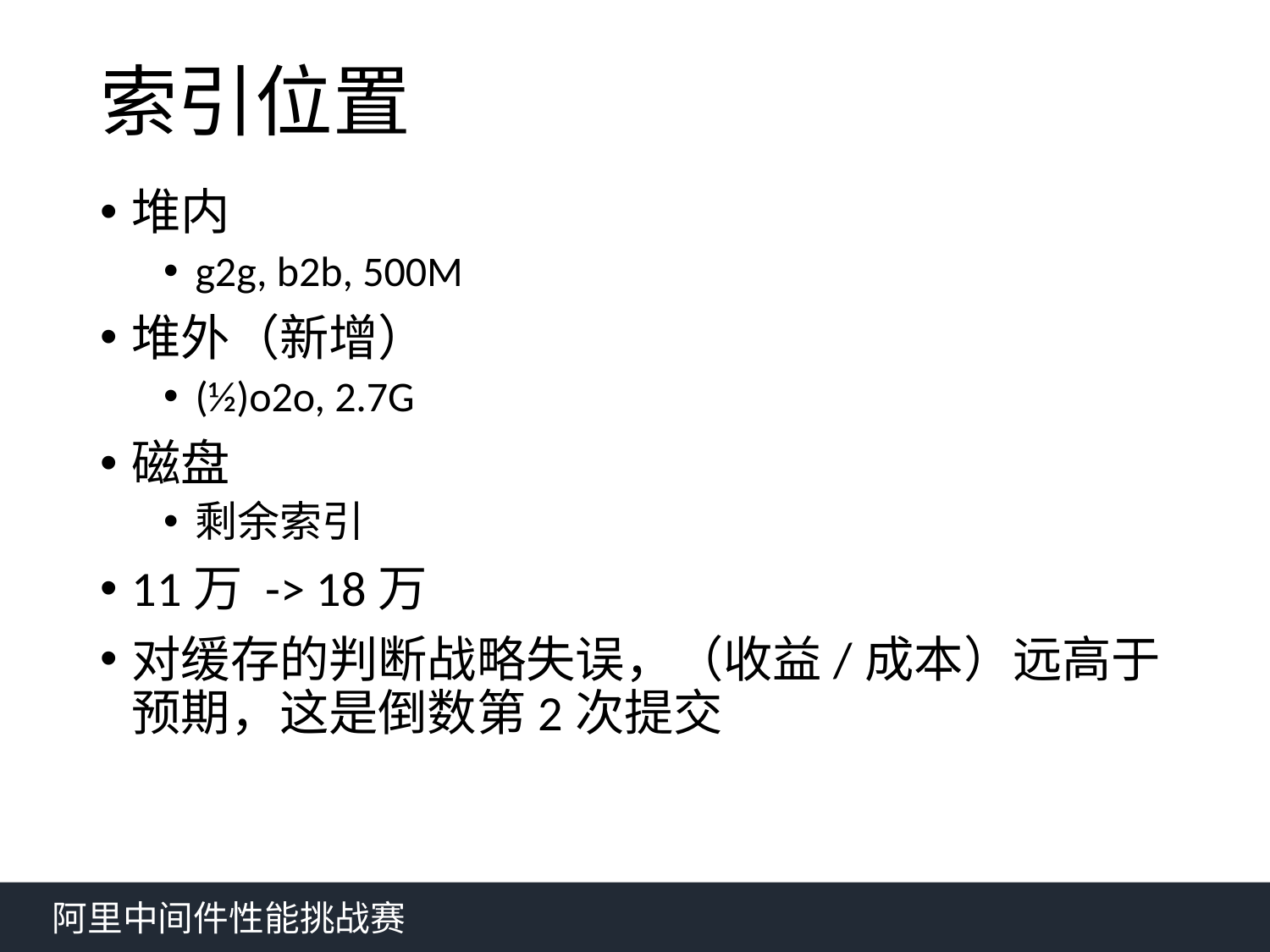

# 索引位置
堆内
g2g, b2b, 500M
堆外（新增）
(½)o2o, 2.7G
磁盘
剩余索引
11万 -> 18万
对缓存的判断战略失误，（收益/成本）远高于预期，这是倒数第2次提交